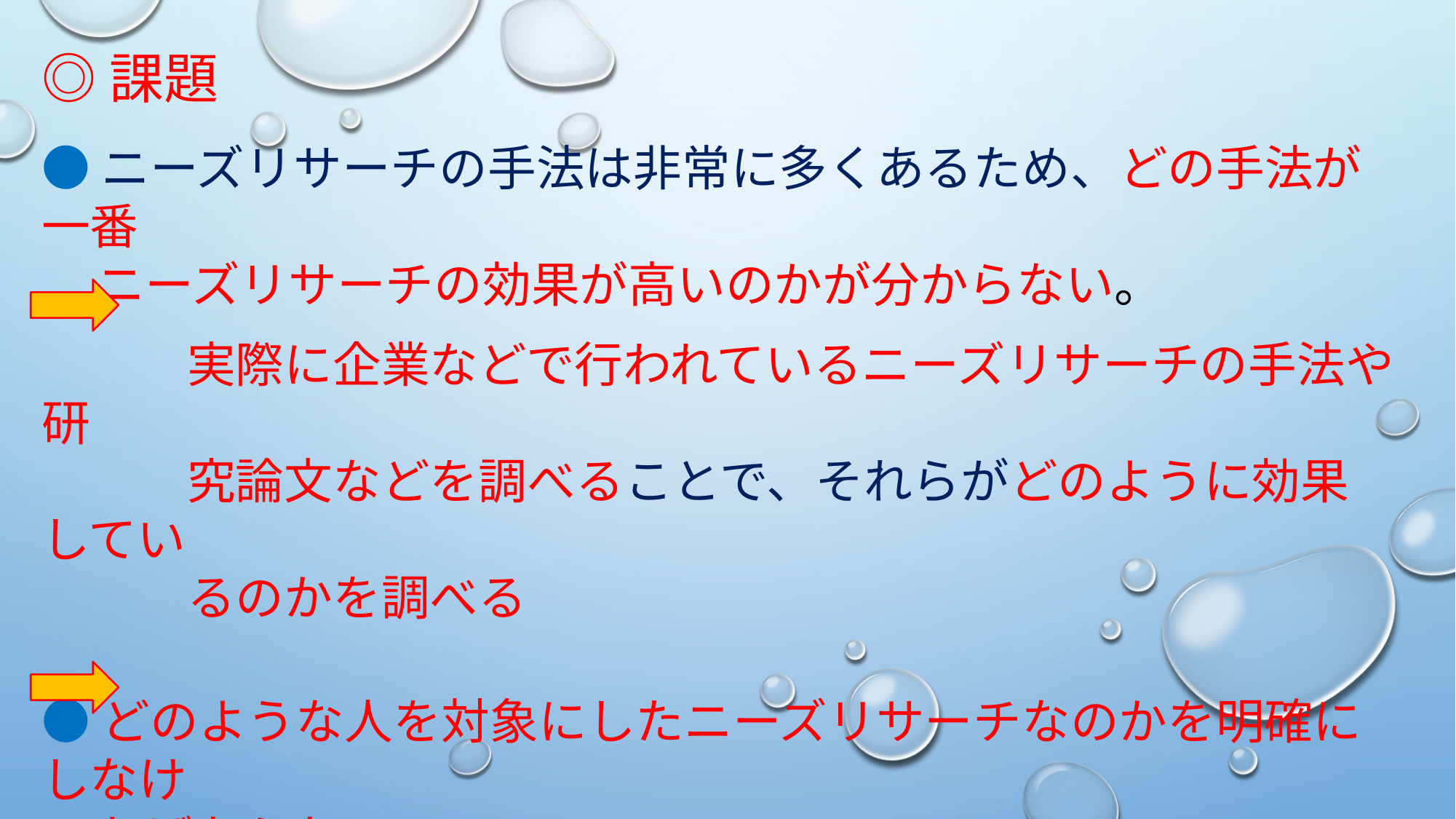

◎課題
●ニーズリサーチの手法は非常に多くあるため、どの手法が一番
    ニーズリサーチの効果が高いのかが分からない。

　　　実際に企業などで行われているニーズリサーチの手法や研
　　　究論文などを調べることで、それらがどのように効果してい
　　　るのかを調べる

●どのような人を対象にしたニーズリサーチなのかを明確にしなけ
    ればならない。

　　　スマートフォンアプリなどを開発する会社を起業したいため、イ
　　　ンターネットをよく使うユーザーを対象とする